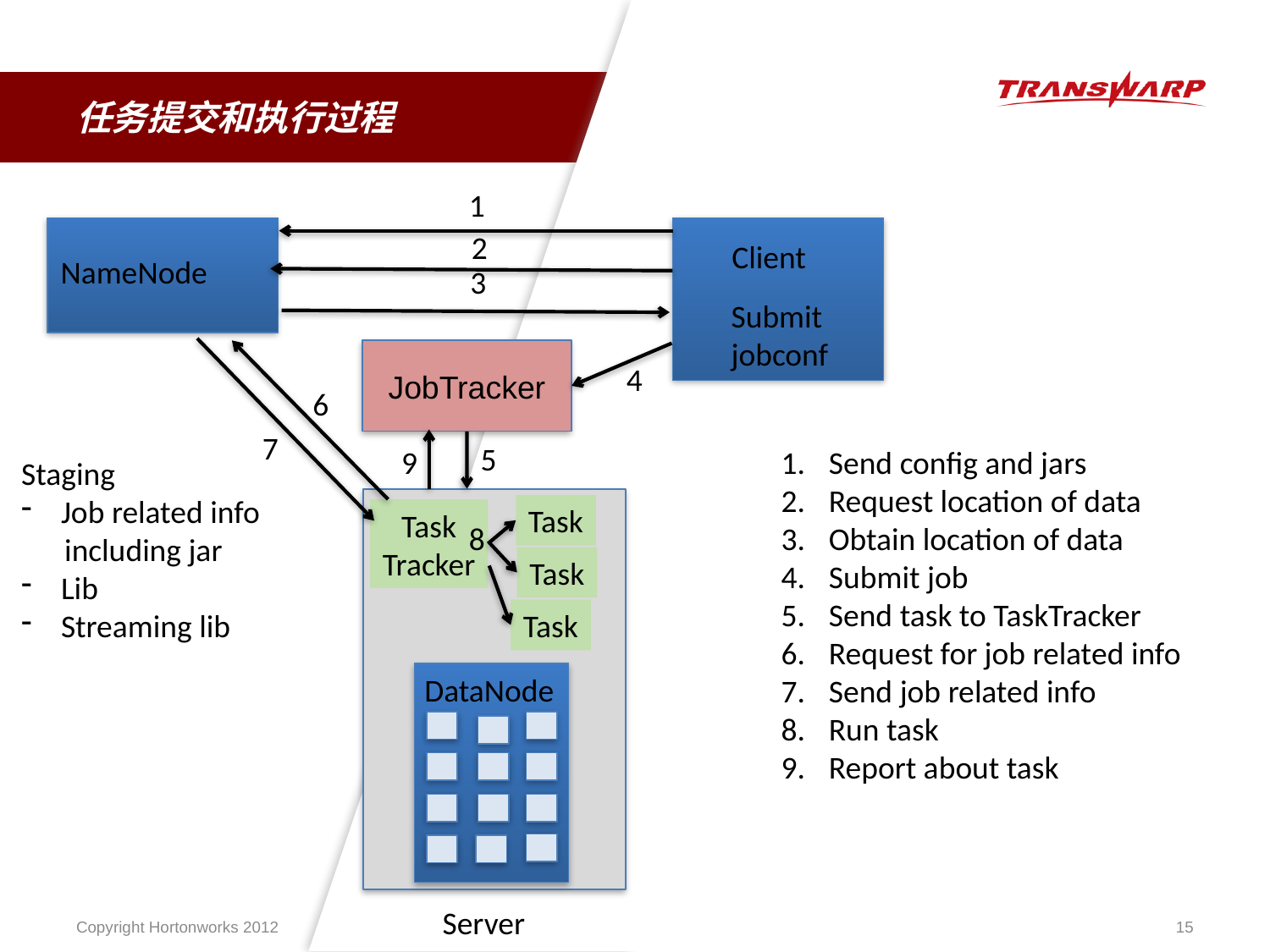

# 任务提交和执行过程
1

2
Client
NameNode
3
Submit
jobconf
JobTracker
4
6
7
5
Send config and jars
Request location of data
Obtain location of data
Submit job
Send task to TaskTracker
Request for job related info
Send job related info
Run task
Report about task

9
Staging
Job related info
      including jar
Lib
Streaming lib

Task
Task
Tracker
8
Task
Task

DataNode

Server
Copyright Hortonworks 2012
15